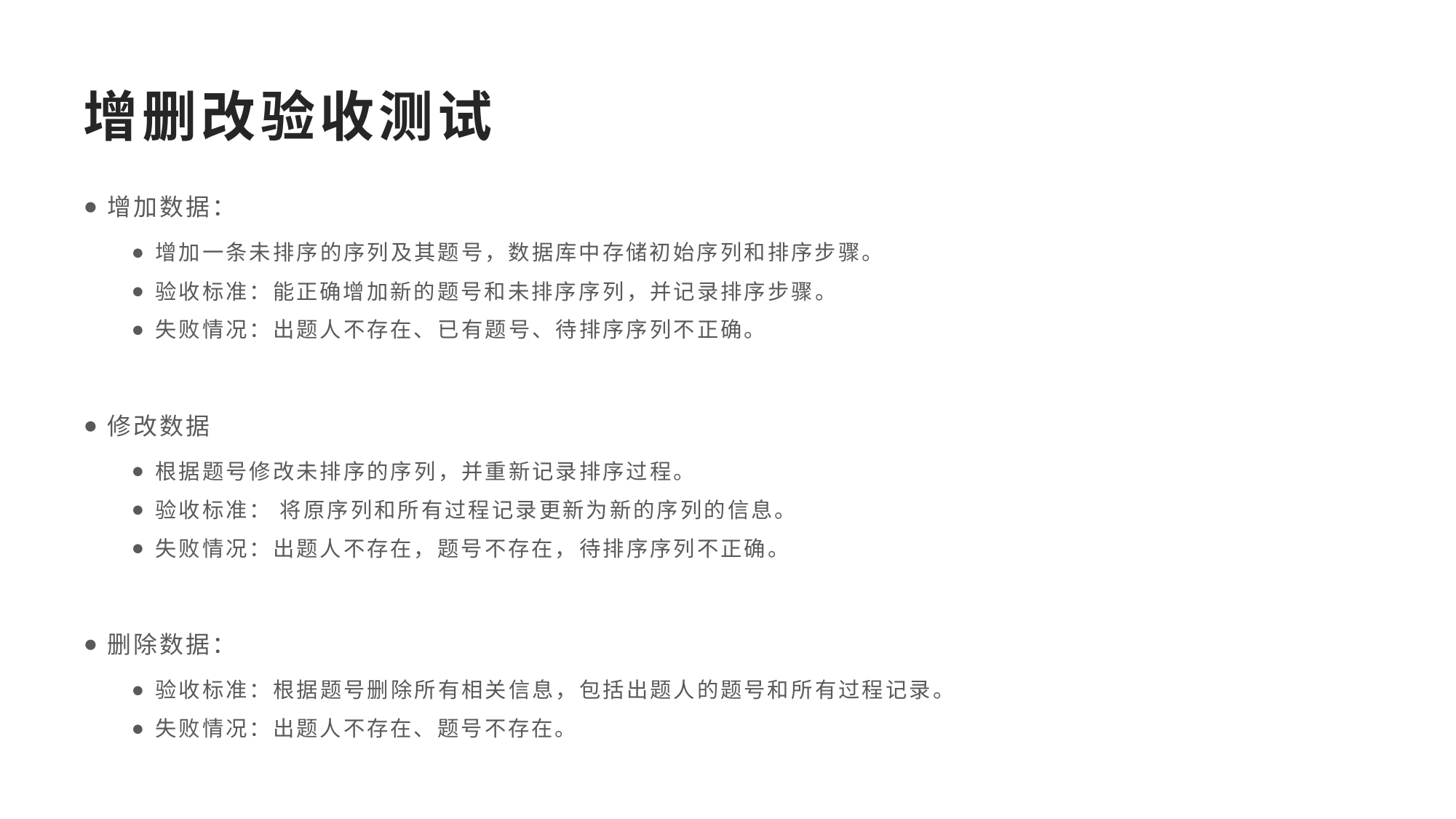

# 增删改验收测试
增加数据：
增加一条未排序的序列及其题号，数据库中存储初始序列和排序步骤。
验收标准：能正确增加新的题号和未排序序列，并记录排序步骤。
失败情况：出题人不存在、已有题号、待排序序列不正确。

修改数据
根据题号修改未排序的序列，并重新记录排序过程。
验收标准： 将原序列和所有过程记录更新为新的序列的信息。
失败情况：出题人不存在，题号不存在，待排序序列不正确。

删除数据：
验收标准：根据题号删除所有相关信息，包括出题人的题号和所有过程记录。
失败情况：出题人不存在、题号不存在。